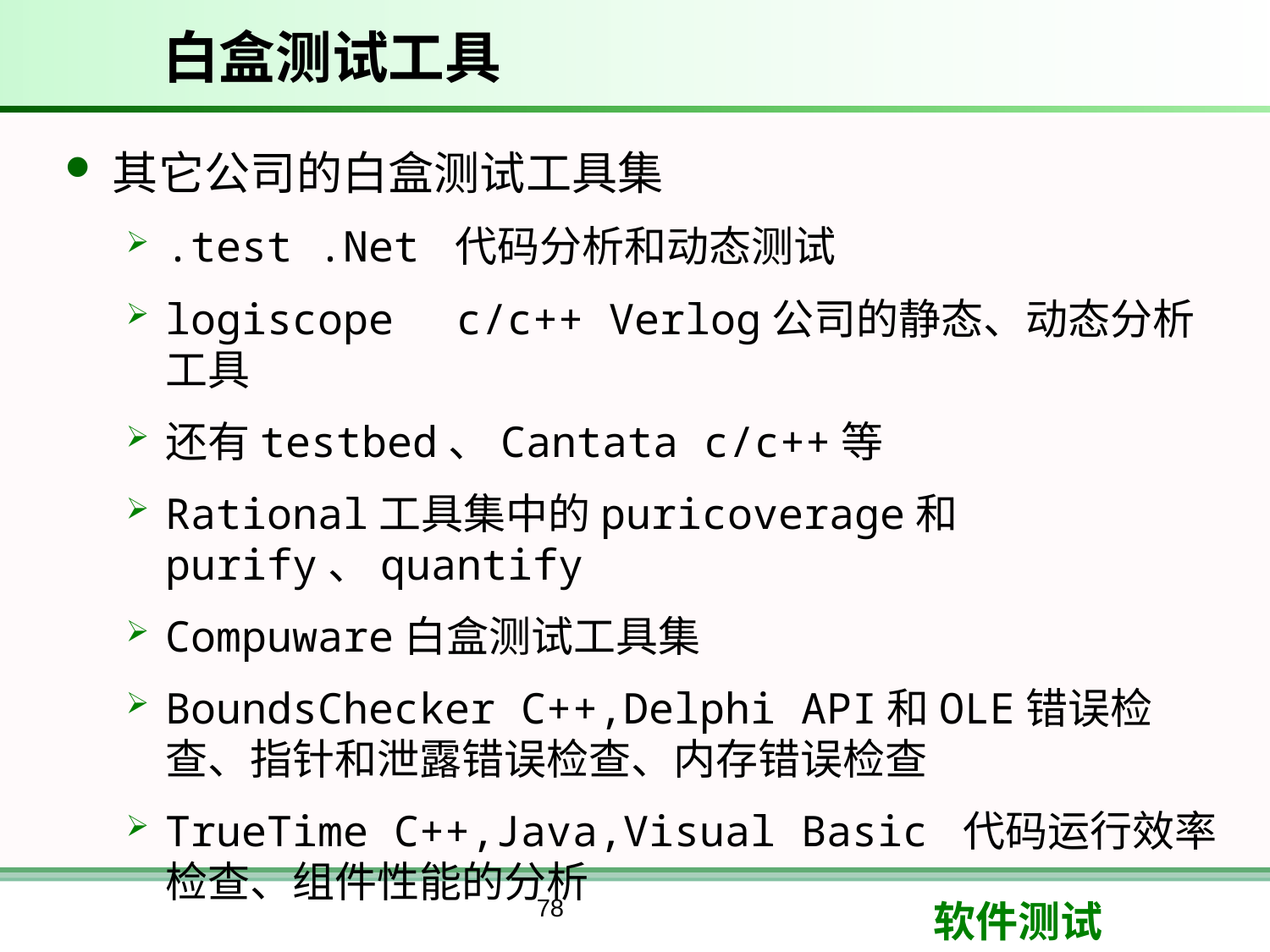

# 白盒测试工具
其它公司的白盒测试工具集
.test .Net 代码分析和动态测试
logiscope　c/c++ Verlog公司的静态、动态分析工具
还有testbed、Cantata c/c++等
Rational工具集中的puricoverage和purify、quantify
Compuware白盒测试工具集
BoundsChecker C++,Delphi API和OLE错误检查、指针和泄露错误检查、内存错误检查
TrueTime C++,Java,Visual Basic 代码运行效率检查、组件性能的分析
78